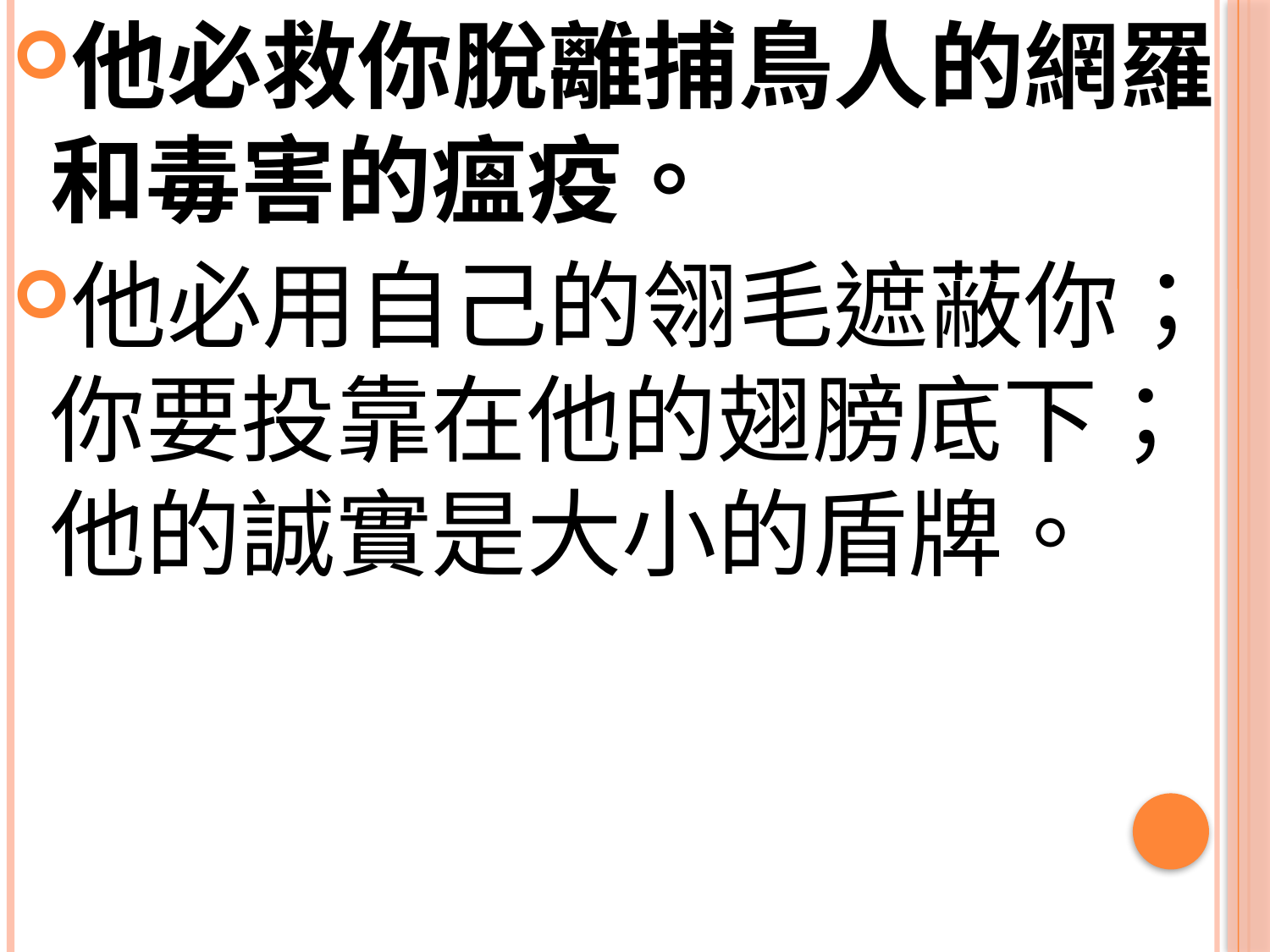

他必救你脫離捕鳥人的網羅和毒害的瘟疫。
他必用自己的翎毛遮蔽你；你要投靠在他的翅膀底下；他的誠實是大小的盾牌。